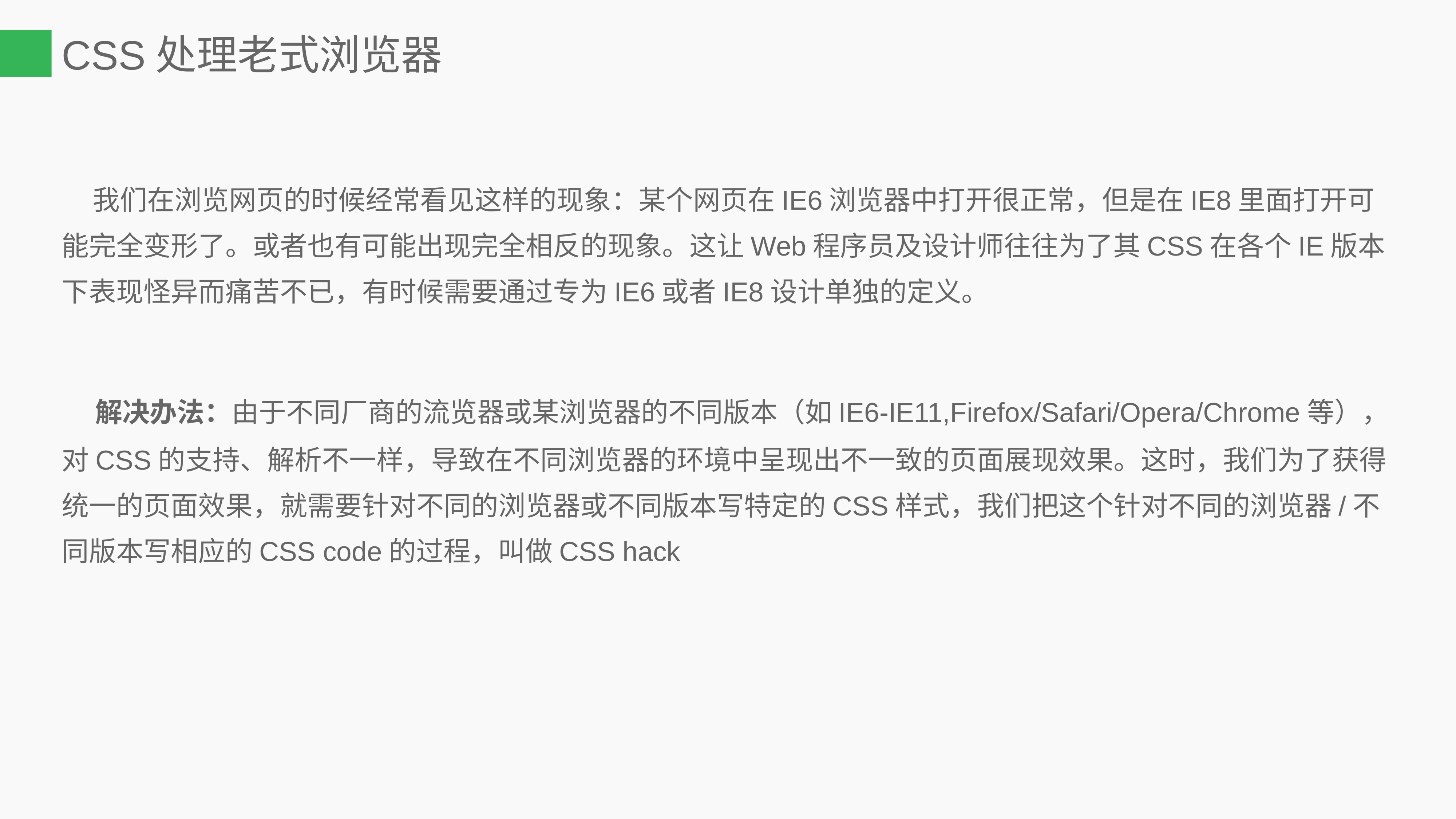

# CSS处理老式浏览器
    我们在浏览网页的时候经常看见这样的现象：某个网页在IE6浏览器中打开很正常，但是在IE8里面打开可能完全变形了。或者也有可能出现完全相反的现象。这让Web程序员及设计师往往为了其CSS在各个IE版本下表现怪异而痛苦不已，有时候需要通过专为IE6或者IE8设计单独的定义。

   解决办法：由于不同厂商的流览器或某浏览器的不同版本（如IE6-IE11,Firefox/Safari/Opera/Chrome等），对CSS的支持、解析不一样，导致在不同浏览器的环境中呈现出不一致的页面展现效果。这时，我们为了获得统一的页面效果，就需要针对不同的浏览器或不同版本写特定的CSS样式，我们把这个针对不同的浏览器/不同版本写相应的CSS code的过程，叫做CSS hack